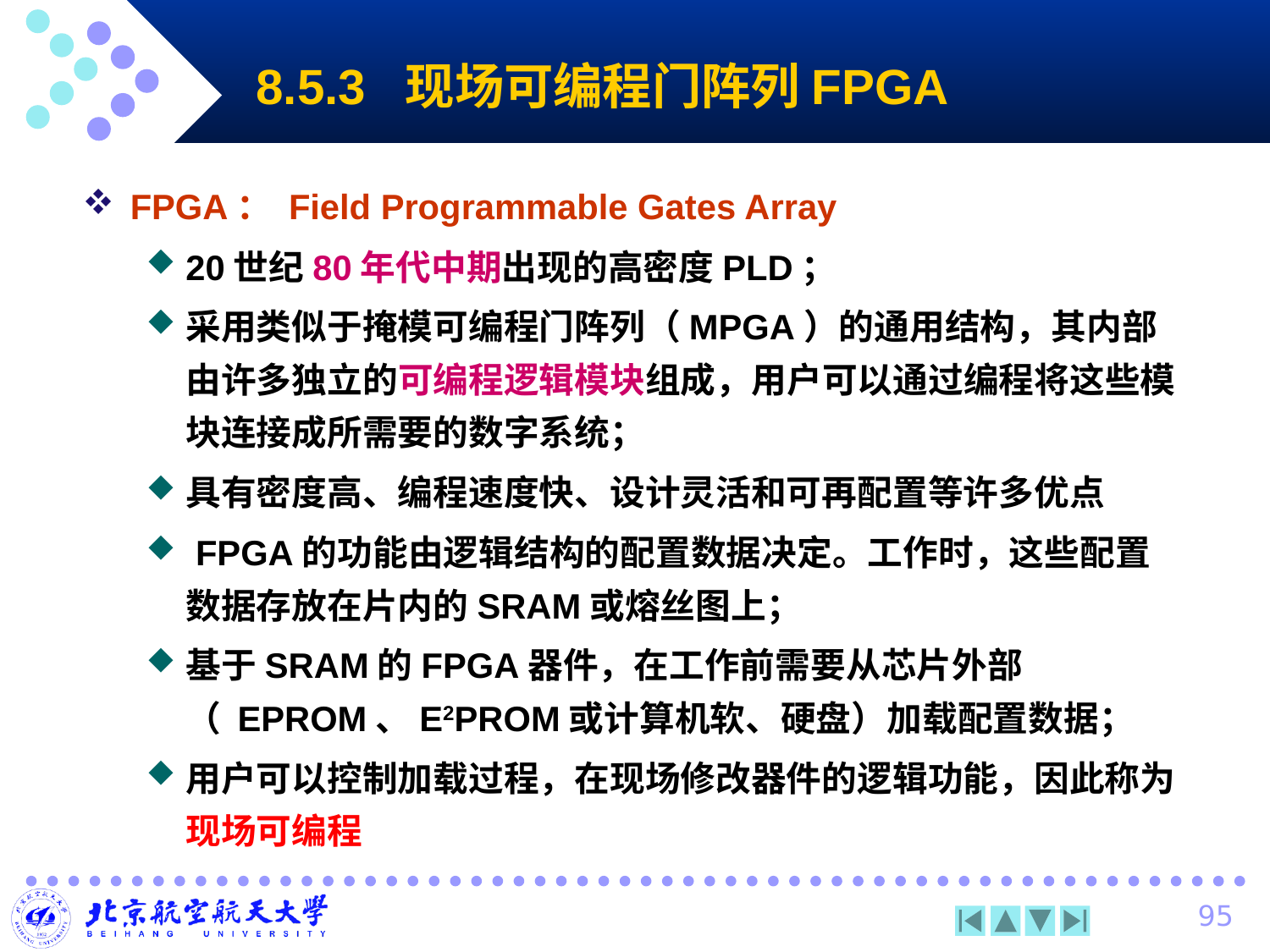

# 8.5.3  现场可编程门阵列FPGA
FPGA： Field Programmable Gates Array
20世纪80年代中期出现的高密度PLD；
采用类似于掩模可编程门阵列（MPGA）的通用结构，其内部由许多独立的可编程逻辑模块组成，用户可以通过编程将这些模块连接成所需要的数字系统；
具有密度高、编程速度快、设计灵活和可再配置等许多优点
 FPGA的功能由逻辑结构的配置数据决定。工作时，这些配置数据存放在片内的SRAM或熔丝图上；
基于SRAM的FPGA器件，在工作前需要从芯片外部（ EPROM、E2PROM或计算机软、硬盘）加载配置数据；
用户可以控制加载过程，在现场修改器件的逻辑功能，因此称为现场可编程
95